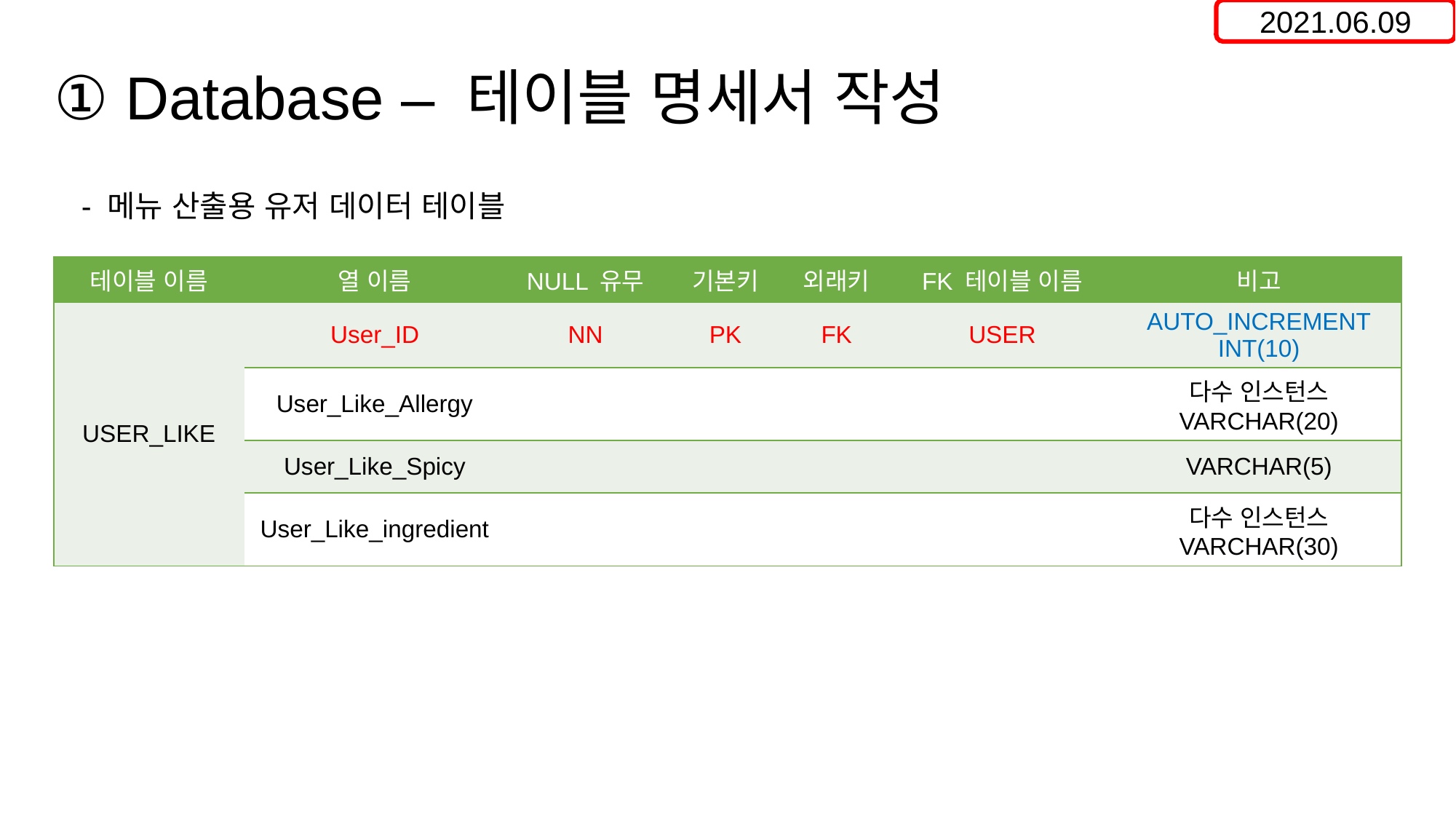

2021.06.09
① Database – 테이블 명세서 작성

 - 메뉴 산출용 유저 데이터 테이블
| 테이블 이름 | 열 이름 | NULL 유무 | 기본키 | 외래키 | FK 테이블 이름 | 비고 |
| --- | --- | --- | --- | --- | --- | --- |
| USER\_LIKE | User\_ID | NN | PK | FK | USER | AUTO\_INCREMENT INT(10) |
|  | User\_Like\_Allergy |  |  |  |  | 다수 인스턴스 VARCHAR(20) |
|  | User\_Like\_Spicy |  |  |  |  | VARCHAR(5) |
|  | User\_Like\_ingredient |  |  |  |  | 다수 인스턴스 VARCHAR(30) |